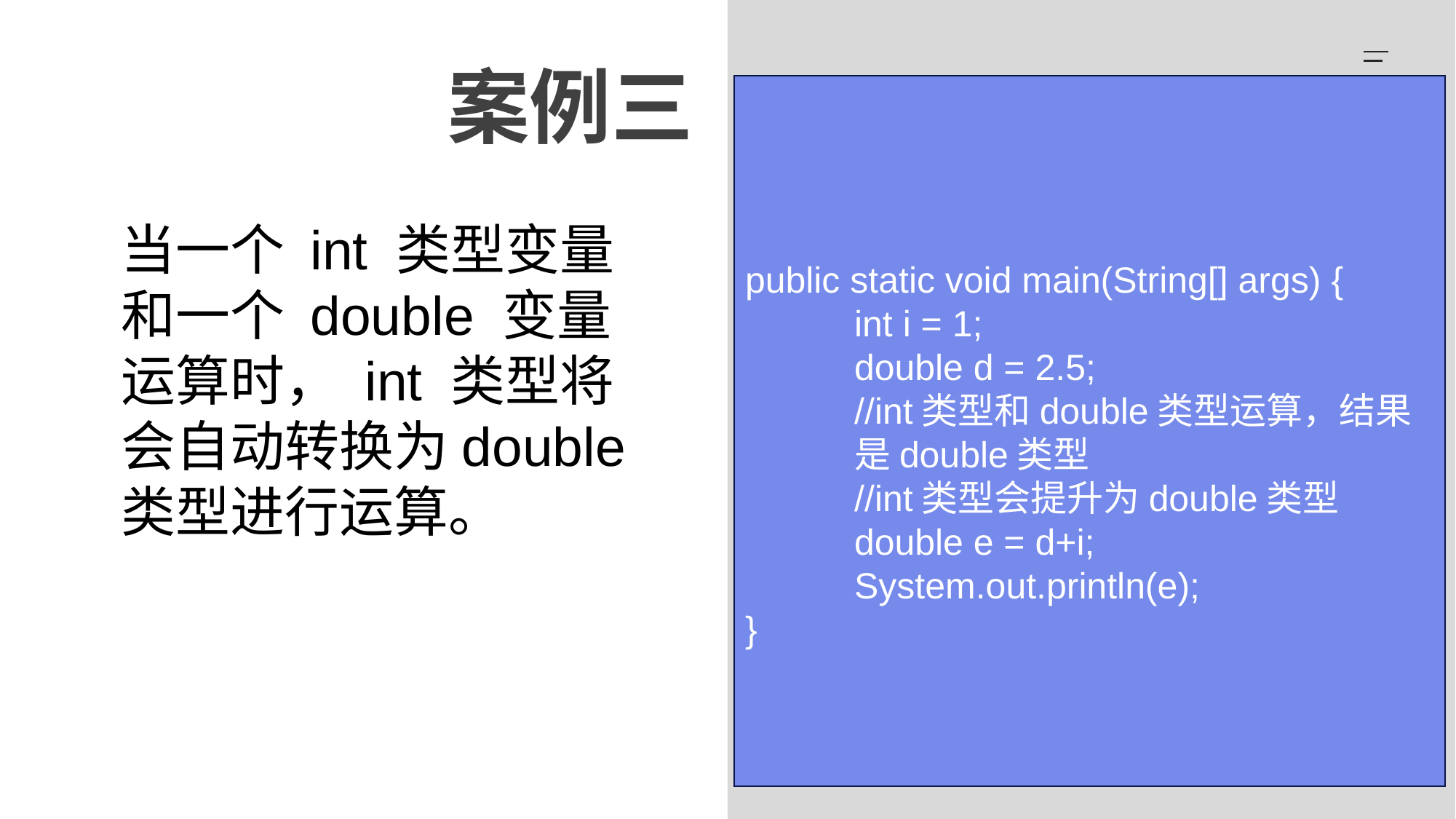

案例三

public static void main(String[] args) {
	int i = 1;
	double d = 2.5;
	//int类型和double类型运算，结果	是double类型
	//int类型会提升为double类型
	double e = d+i;
	System.out.println(e);
}
当一个 int 类型变量和一个 double 变量运算时， int 类型将会自动转换为double 类型进行运算。